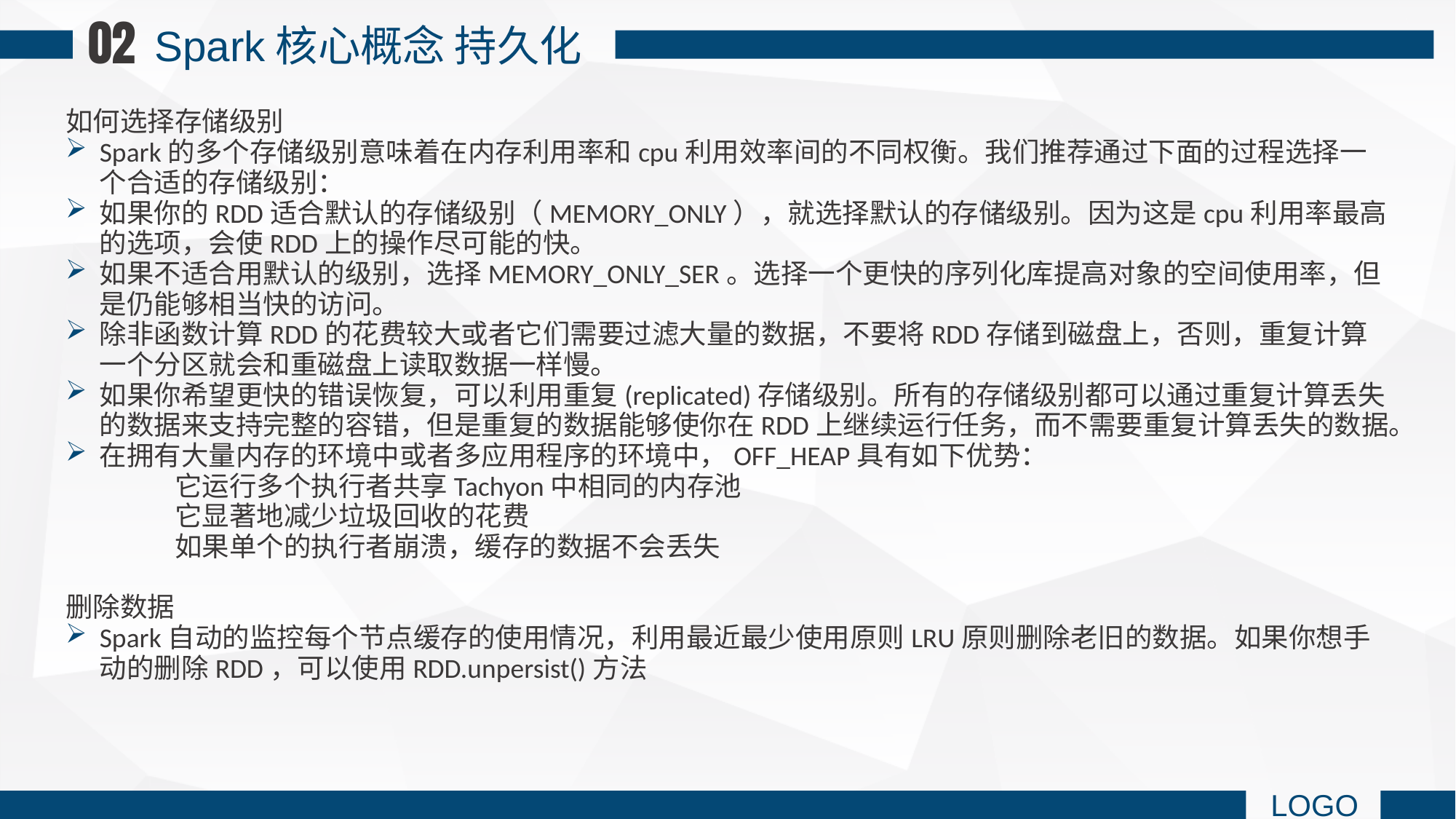

02
Spark核心概念 持久化

如何选择存储级别
Spark的多个存储级别意味着在内存利用率和cpu利用效率间的不同权衡。我们推荐通过下面的过程选择一个合适的存储级别：
如果你的RDD适合默认的存储级别（MEMORY_ONLY），就选择默认的存储级别。因为这是cpu利用率最高的选项，会使RDD上的操作尽可能的快。
如果不适合用默认的级别，选择MEMORY_ONLY_SER。选择一个更快的序列化库提高对象的空间使用率，但是仍能够相当快的访问。
除非函数计算RDD的花费较大或者它们需要过滤大量的数据，不要将RDD存储到磁盘上，否则，重复计算一个分区就会和重磁盘上读取数据一样慢。
如果你希望更快的错误恢复，可以利用重复(replicated)存储级别。所有的存储级别都可以通过重复计算丢失的数据来支持完整的容错，但是重复的数据能够使你在RDD上继续运行任务，而不需要重复计算丢失的数据。
在拥有大量内存的环境中或者多应用程序的环境中，OFF_HEAP具有如下优势：
	它运行多个执行者共享Tachyon中相同的内存池
	它显著地减少垃圾回收的花费
	如果单个的执行者崩溃，缓存的数据不会丢失

删除数据
Spark自动的监控每个节点缓存的使用情况，利用最近最少使用原则LRU原则删除老旧的数据。如果你想手动的删除RDD，可以使用RDD.unpersist()方法

LOGO